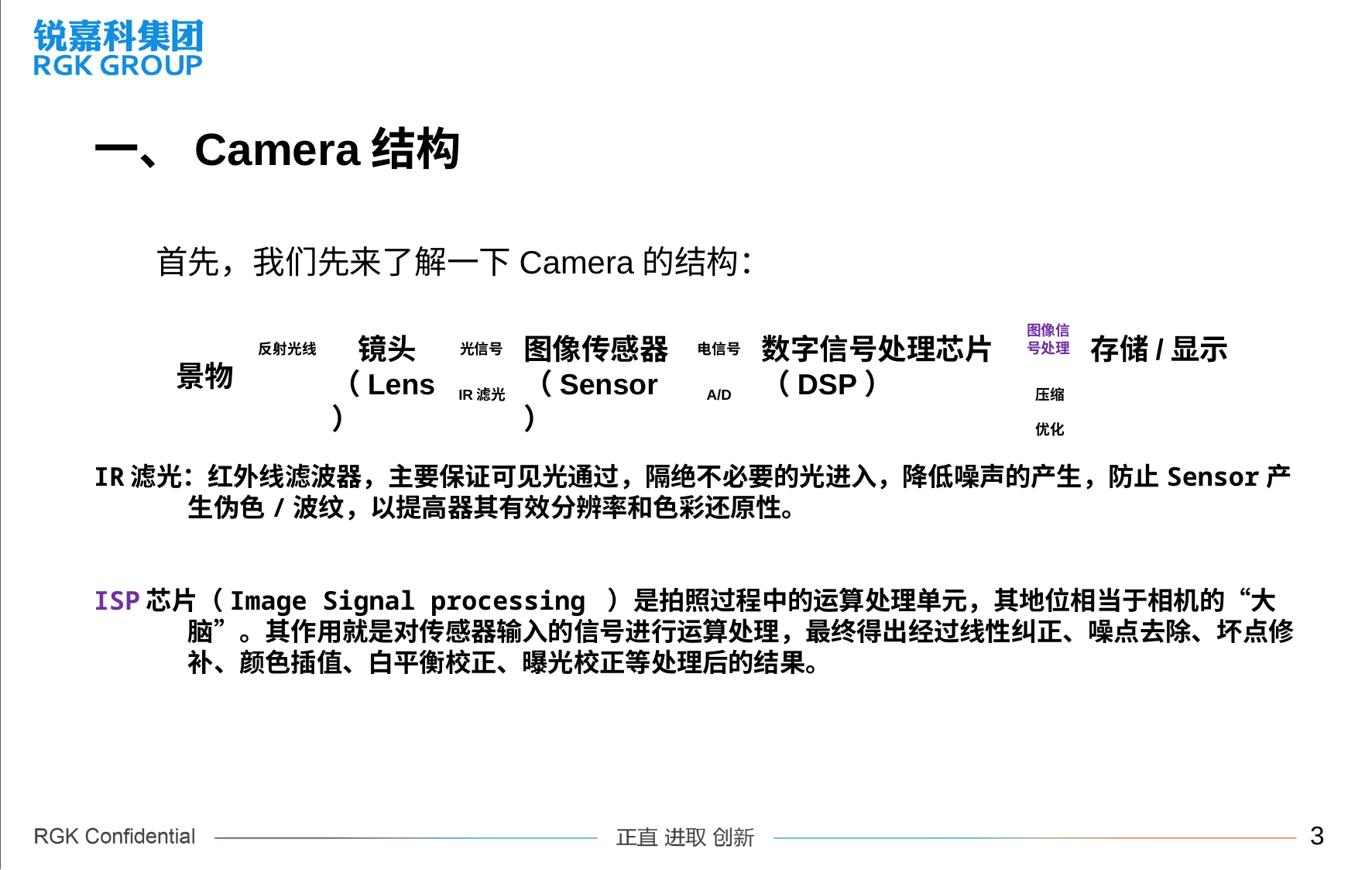

一、Camera结构

     首先，我们先来了解一下Camera的结构：

IR滤光：红外线滤波器，主要保证可见光通过，隔绝不必要的光进入，降低噪声的产生，防止Sensor产生伪色/波纹，以提高器其有效分辨率和色彩还原性。

ISP芯片（Image Signal processing ）是拍照过程中的运算处理单元，其地位相当于相机的“大脑”。其作用就是对传感器输入的信号进行运算处理，最终得出经过线性纠正、噪点去除、坏点修补、颜色插值、白平衡校正、曝光校正等处理后的结果。

图像信
号处理

   镜头（Lens）
图像传感器（Sensor）
数字信号处理芯片（DSP）
存储/显示

反射光线
光信号
电信号
景物

IR滤光
A/D
压缩

优化